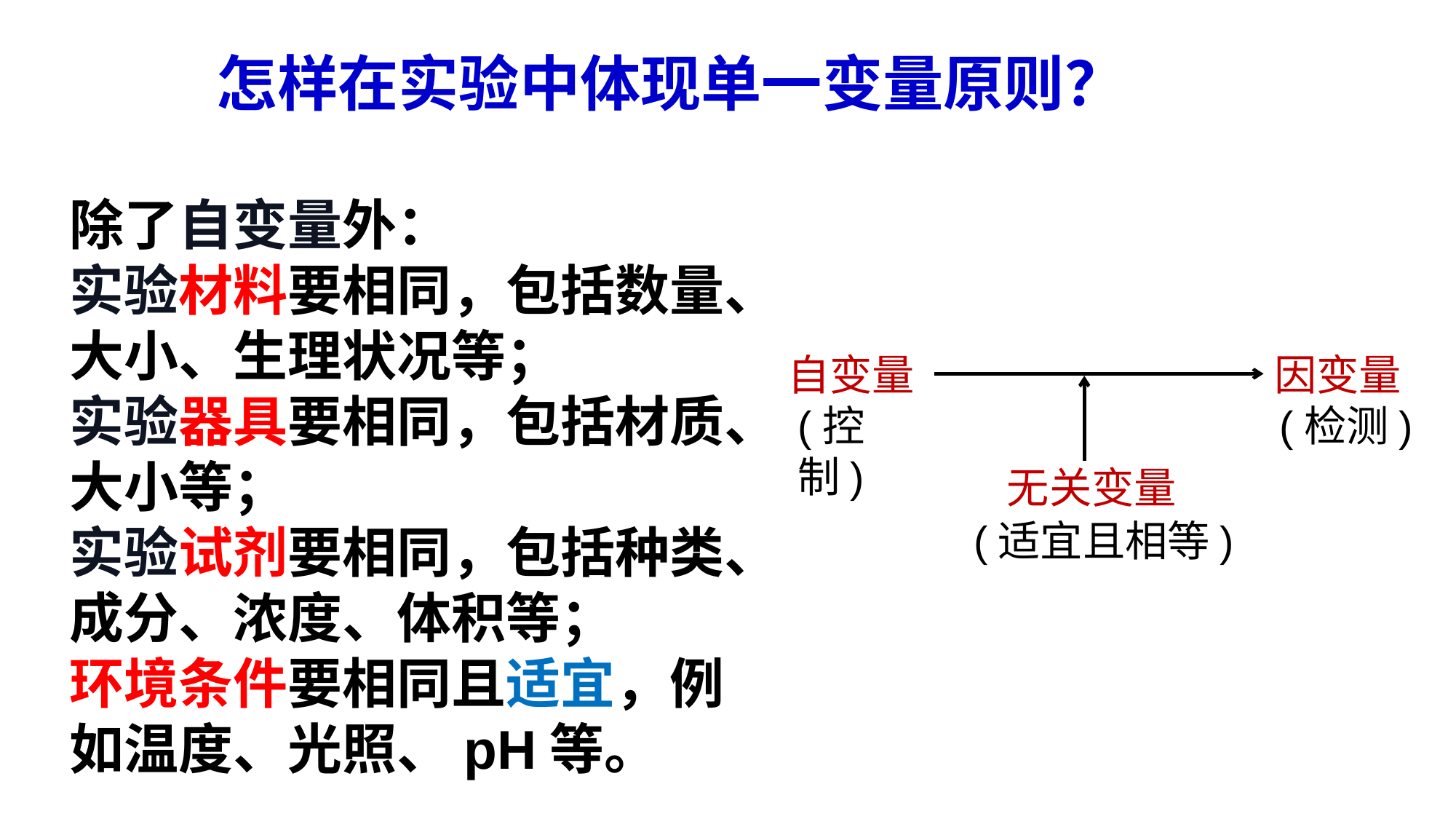

怎样在实验中体现单一变量原则？
除了自变量外：
实验材料要相同，包括数量、大小、生理状况等；
实验器具要相同，包括材质、大小等；
实验试剂要相同，包括种类、成分、浓度、体积等；
环境条件要相同且适宜，例如温度、光照、pH等。
自变量
因变量
(控制)
(检测)
无关变量
(适宜且相等)
5